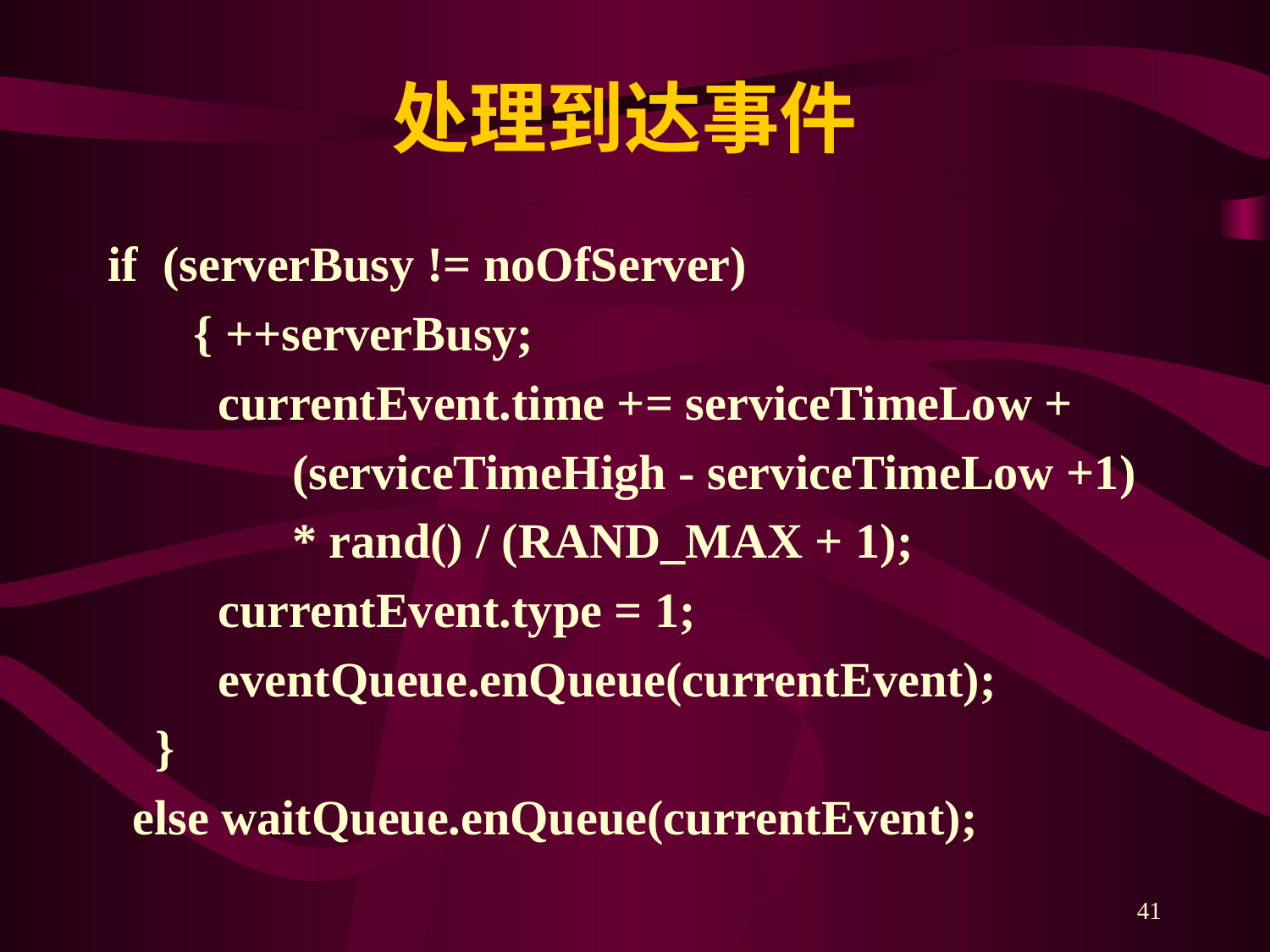

# 处理到达事件
if  (serverBusy != noOfServer)
       { ++serverBusy;
         currentEvent.time += serviceTimeLow +
               (serviceTimeHigh - serviceTimeLow +1)
               * rand() / (RAND_MAX + 1);
         currentEvent.type = 1;
         eventQueue.enQueue(currentEvent);
	}
  else waitQueue.enQueue(currentEvent);
41